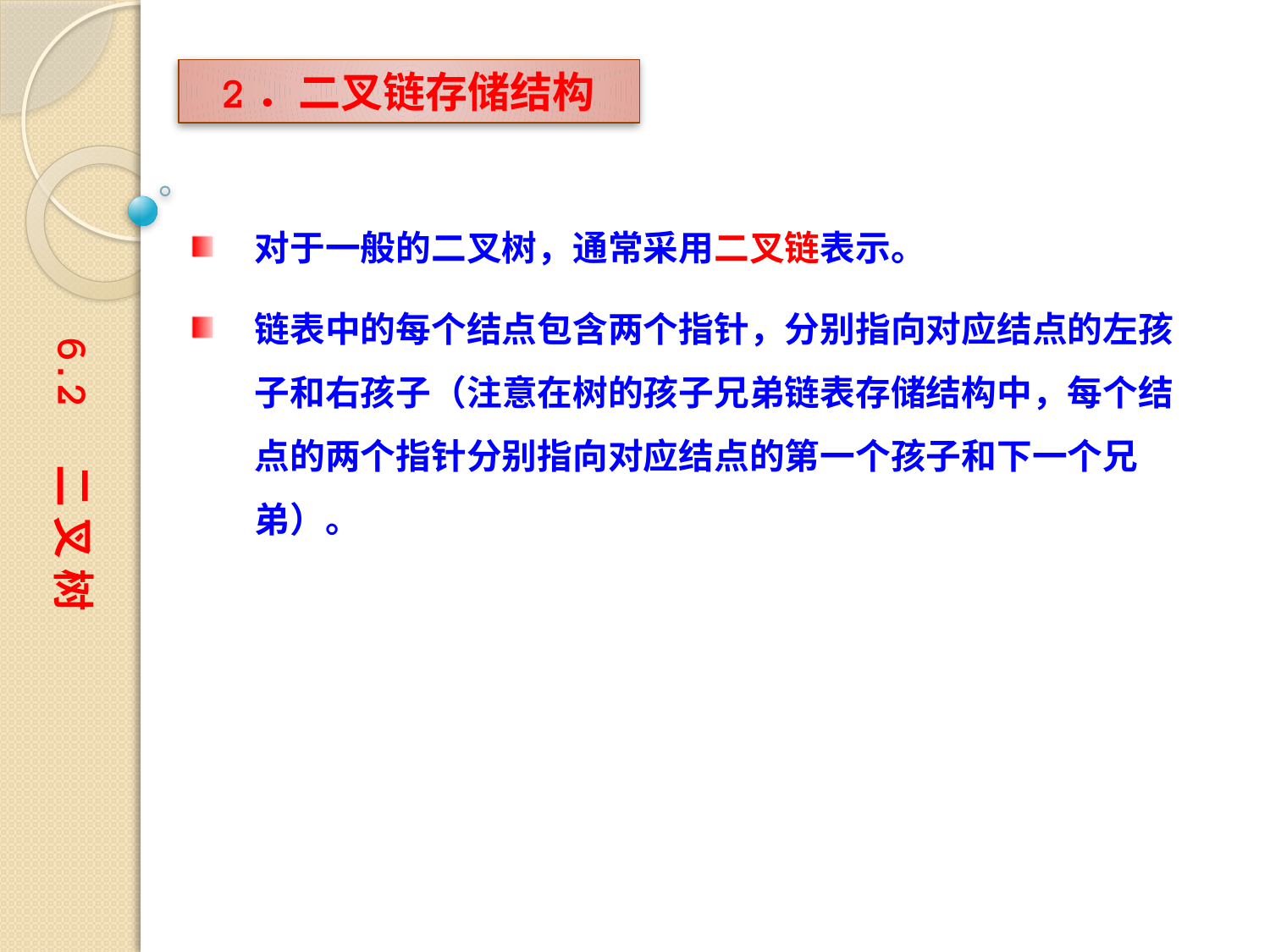

2．二叉链存储结构
对于一般的二叉树，通常采用二叉链表示。
链表中的每个结点包含两个指针，分别指向对应结点的左孩子和右孩子（注意在树的孩子兄弟链表存储结构中，每个结点的两个指针分别指向对应结点的第一个孩子和下一个兄弟）。
6.2  二 叉 树